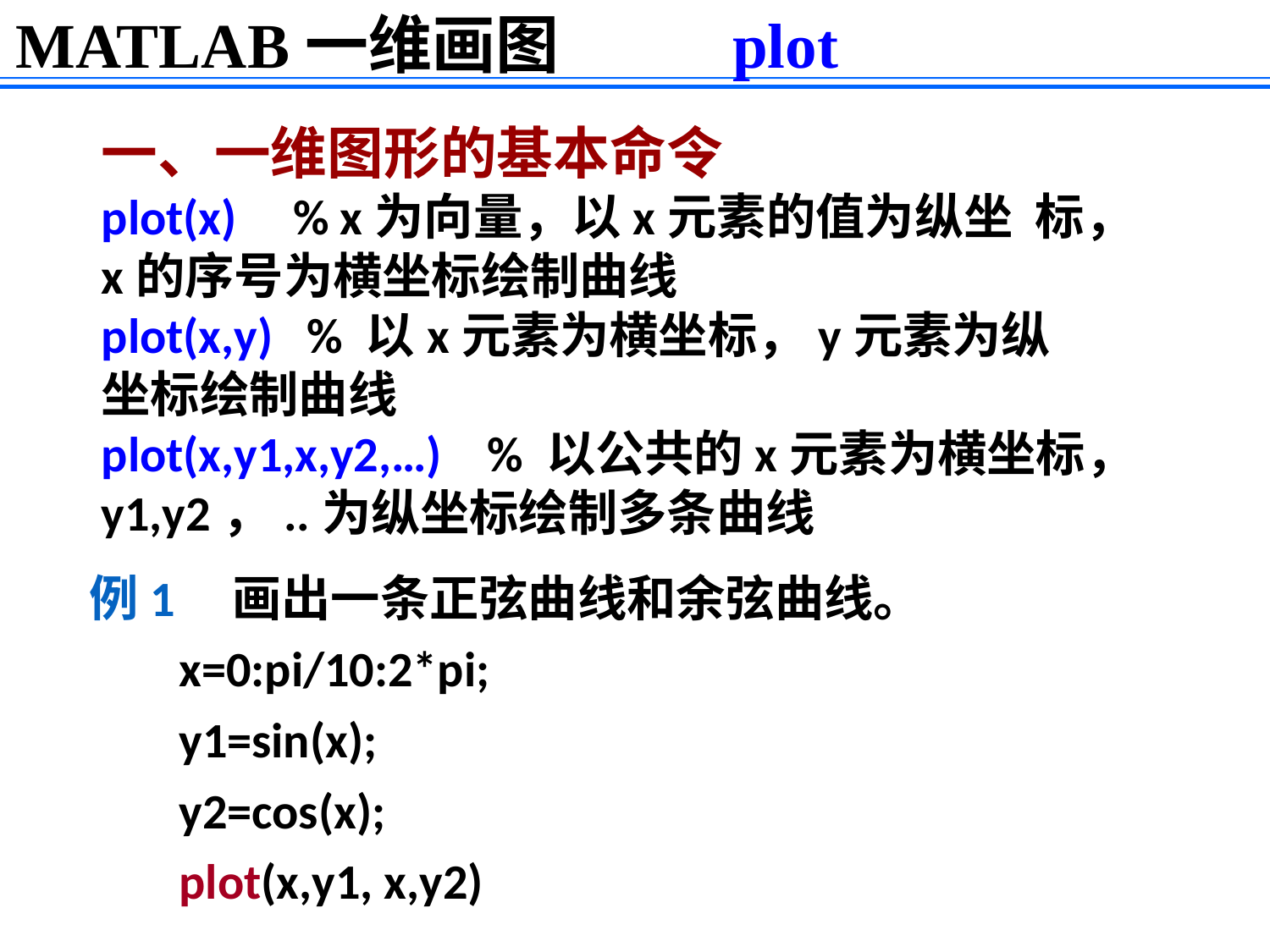

MATLAB一维画图           plot

一、一维图形的基本命令
plot(x)     % x为向量，以x元素的值为纵坐  标，x的序号为横坐标绘制曲线
plot(x,y)   % 以x元素为横坐标，y元素为纵坐标绘制曲线
plot(x,y1,x,y2,…)    % 以公共的x元素为横坐标，y1,y2，..为纵坐标绘制多条曲线

例1    画出一条正弦曲线和余弦曲线。
        x=0:pi/10:2*pi;
        y1=sin(x);
        y2=cos(x);
        plot(x,y1, x,y2)